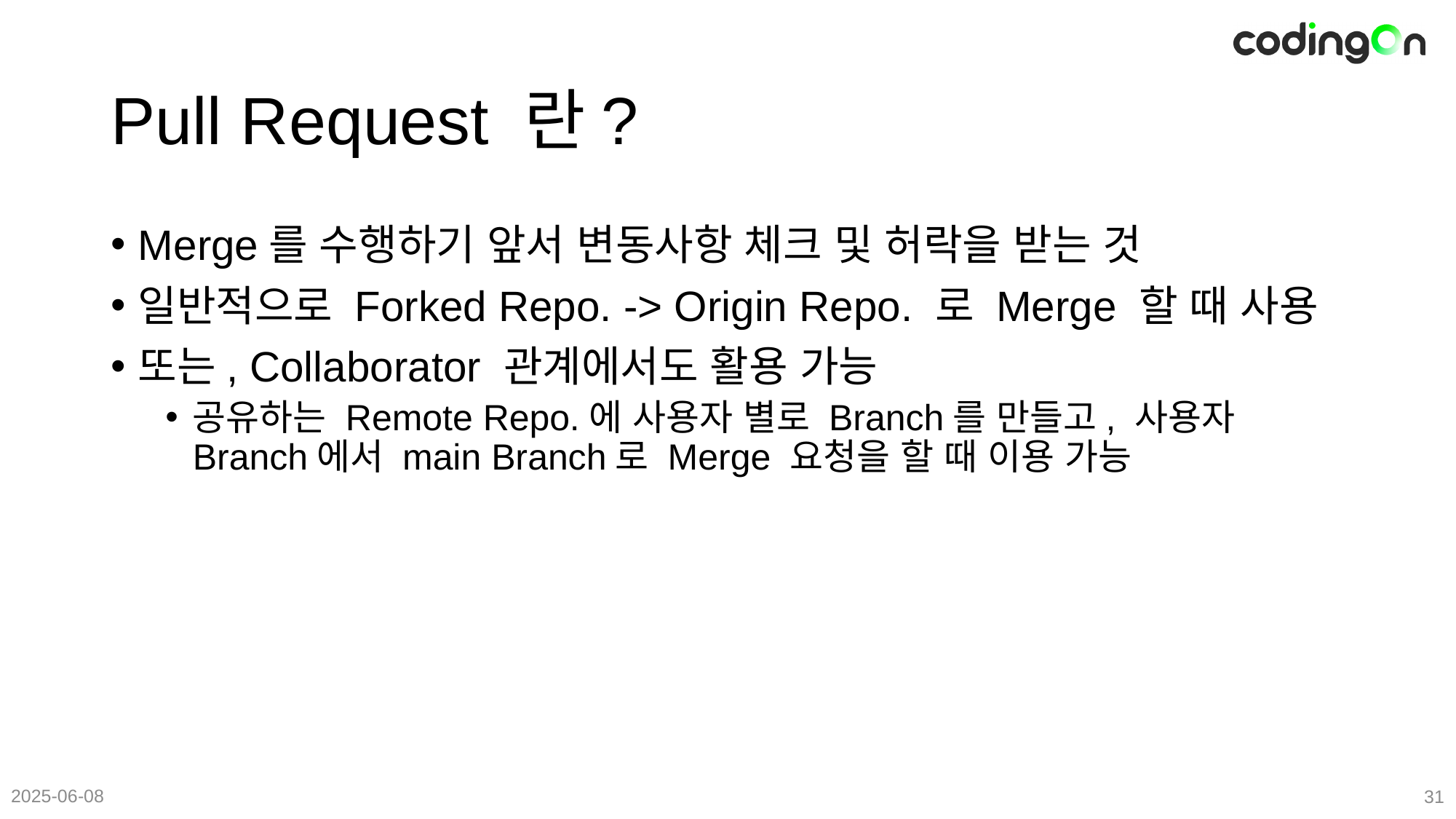

# Pull Request 란?
Merge를 수행하기 앞서 변동사항 체크 및 허락을 받는 것
일반적으로 Forked Repo. -> Origin Repo. 로 Merge 할 때 사용
또는, Collaborator 관계에서도 활용 가능
공유하는 Remote Repo.에 사용자 별로 Branch를 만들고, 사용자 Branch에서 main Branch로 Merge 요청을 할 때 이용 가능
2025-06-08
31